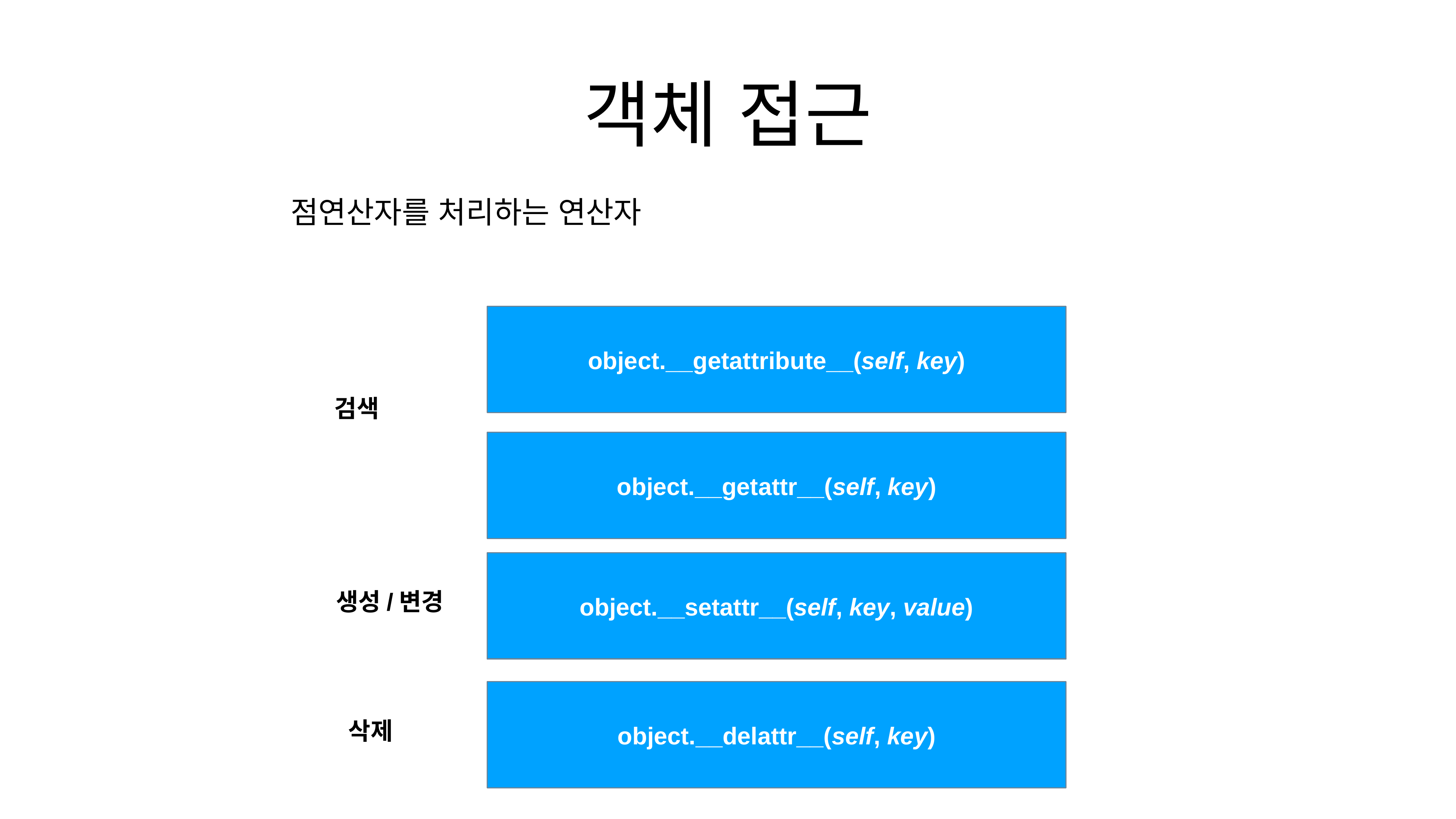

# 객체 접근
점연산자를 처리하는 연산자

object.__getattribute__(self, key)
검색

object.__getattr__(self, key)

object.__setattr__(self, key, value)
생성/변경

object.__delattr__(self, key)
삭제